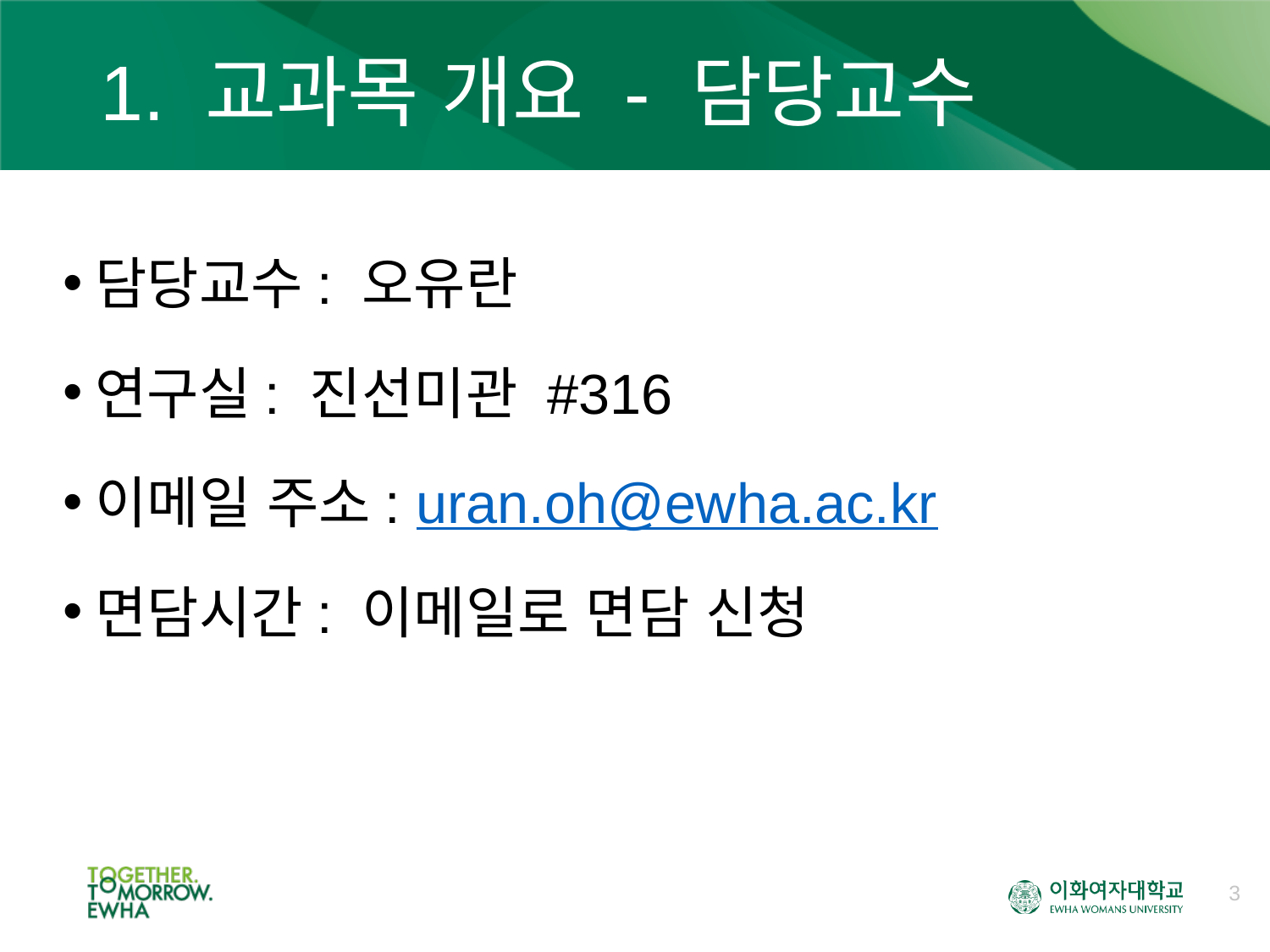

# 1. 교과목 개요 - 담당교수
담당교수: 오유란
연구실: 진선미관 #316
이메일 주소: uran.oh@ewha.ac.kr
면담시간: 이메일로 면담 신청
3